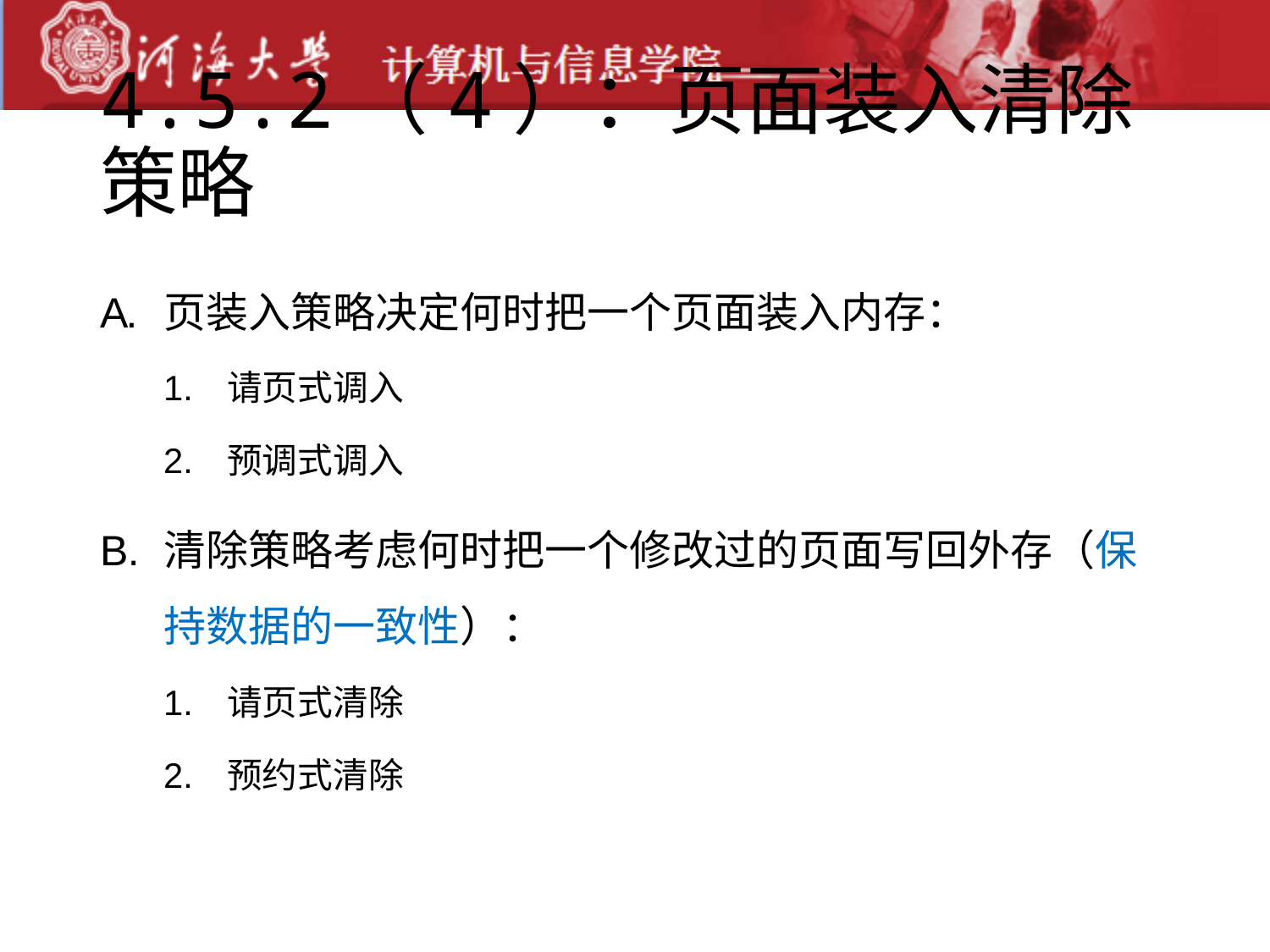

# 4.5.2（4）：页面装入清除策略
页装入策略决定何时把一个页面装入内存：
请页式调入
预调式调入
清除策略考虑何时把一个修改过的页面写回外存（保持数据的一致性）：
请页式清除
预约式清除